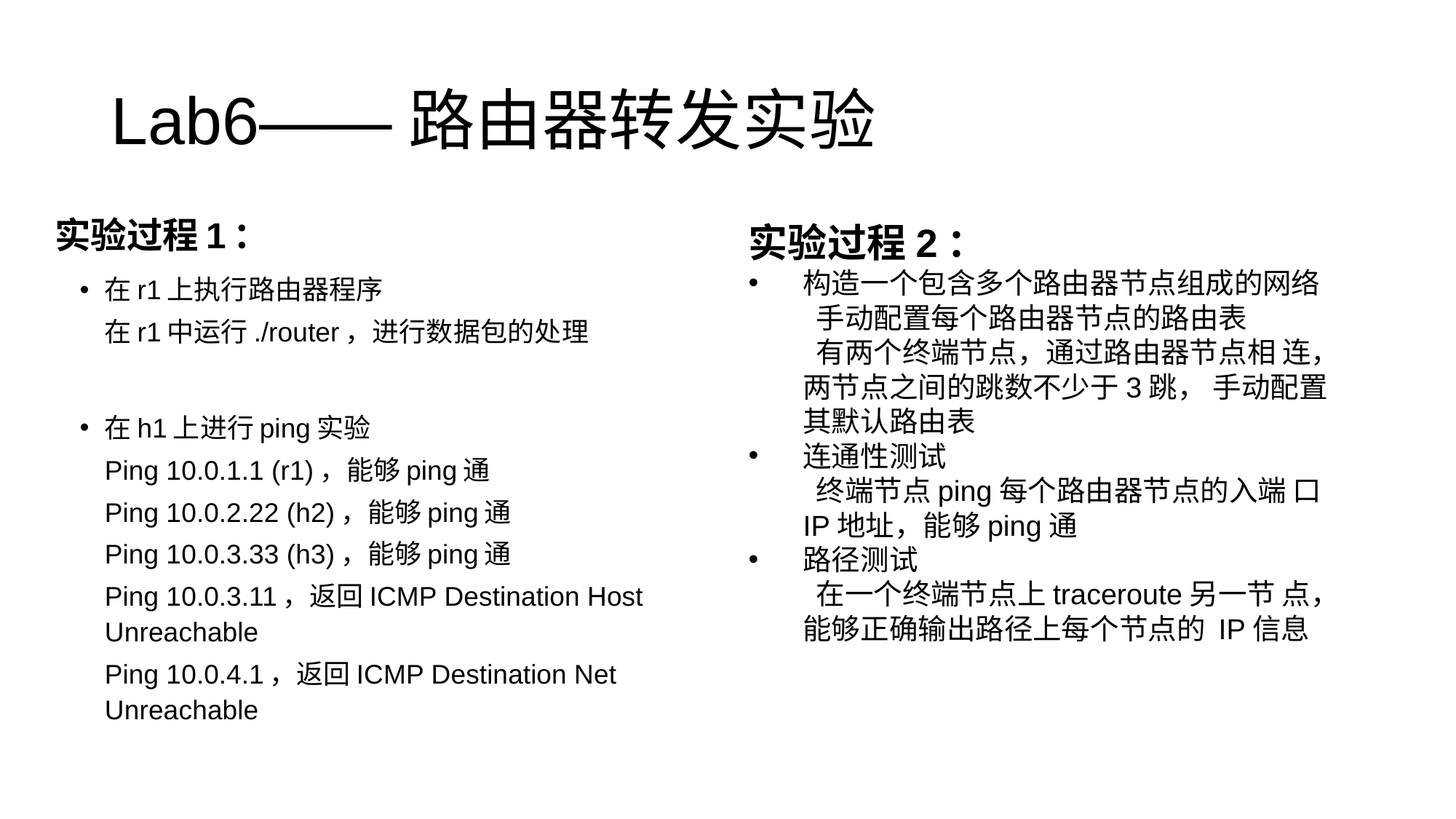

# Lab6——路由器转发实验
实验过程1：
在r1上执行路由器程序
在r1中运行./router，进行数据包的处理

在h1上进行ping实验
Ping 10.0.1.1 (r1)，能够ping通
Ping 10.0.2.22 (h2)，能够ping通
Ping 10.0.3.33 (h3)，能够ping通
Ping 10.0.3.11，返回ICMP Destination Host Unreachable
Ping 10.0.4.1，返回ICMP Destination Net Unreachable

实验过程2：
构造一个包含多个路由器节点组成的网络
 手动配置每个路由器节点的路由表
 有两个终端节点，通过路由器节点相 连，两节点之间的跳数不少于3跳， 手动配置其默认路由表
连通性测试
 终端节点ping每个路由器节点的入端 口IP地址，能够ping通
路径测试
 在一个终端节点上traceroute另一节 点，能够正确输出路径上每个节点的 IP信息